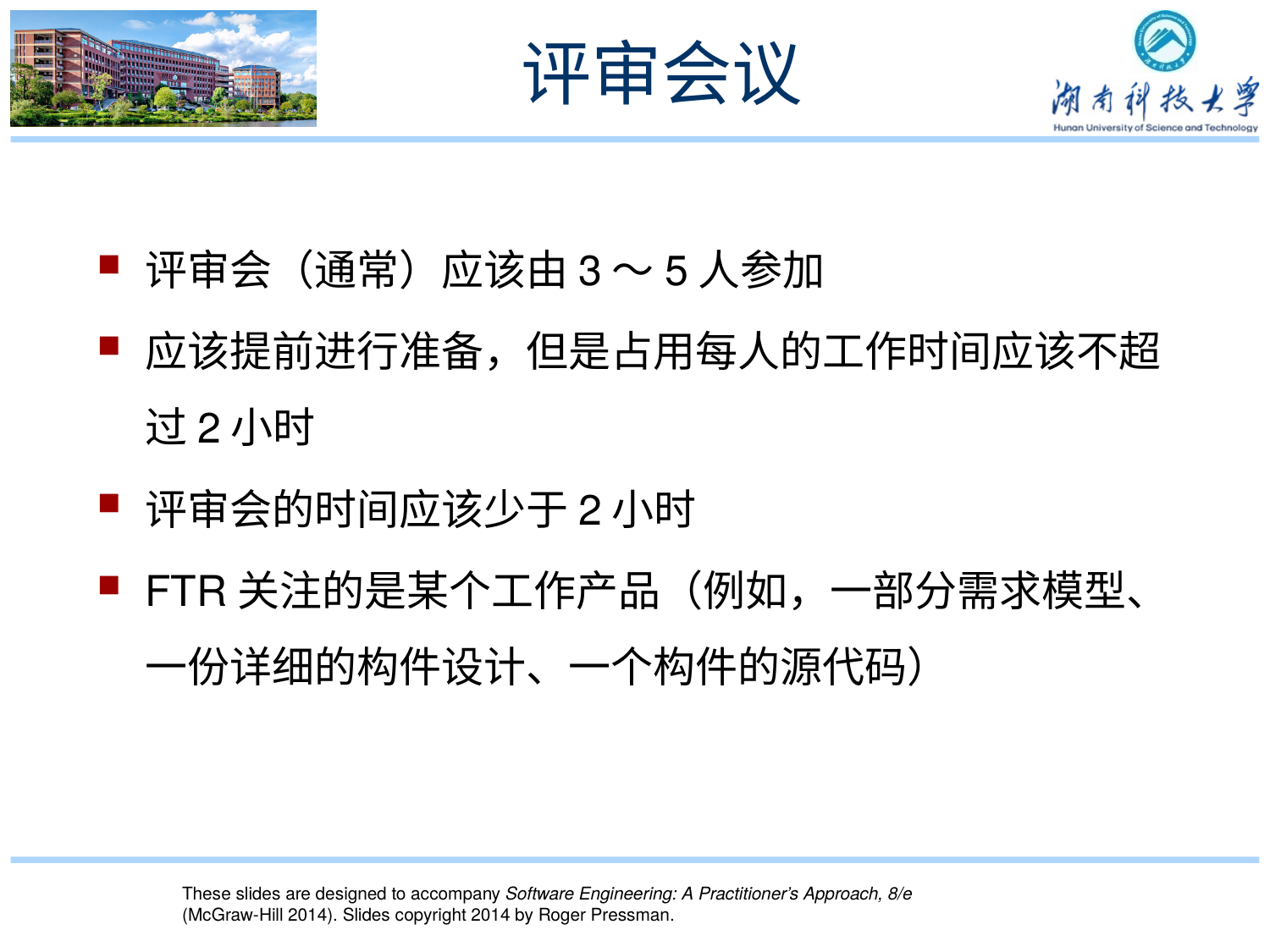

These slides are designed to accompany Software Engineering: A Practitioner’s Approach, 8/e (McGraw-Hill 2014). Slides copyright 2014 by Roger Pressman.
# 评审会议
评审会（通常）应该由3～5人参加
应该提前进行准备，但是占用每人的工作时间应该不超过2小时
评审会的时间应该少于2小时
FTR关注的是某个工作产品（例如，一部分需求模型、一份详细的构件设计、一个构件的源代码）
16